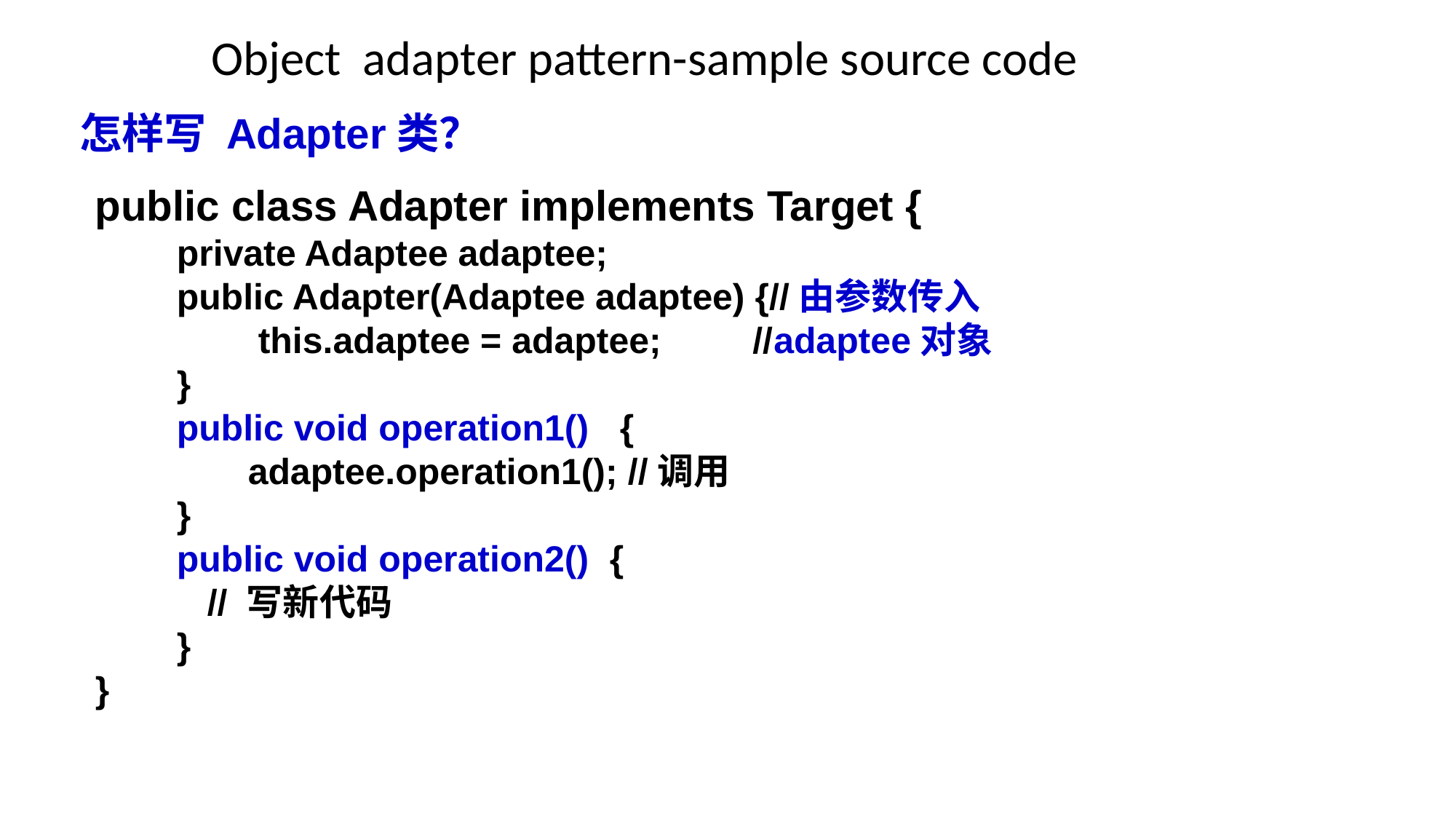

# Object  adapter pattern-sample source code
怎样写 Adapter类？
public class Adapter implements Target {
        private Adaptee adaptee;
        public Adapter(Adaptee adaptee) {//由参数传入
                this.adaptee = adaptee;         //adaptee对象
        }
        public void operation1()   {
               adaptee.operation1(); //调用
        }
        public void operation2()  {
           // 写新代码
        }
}

24